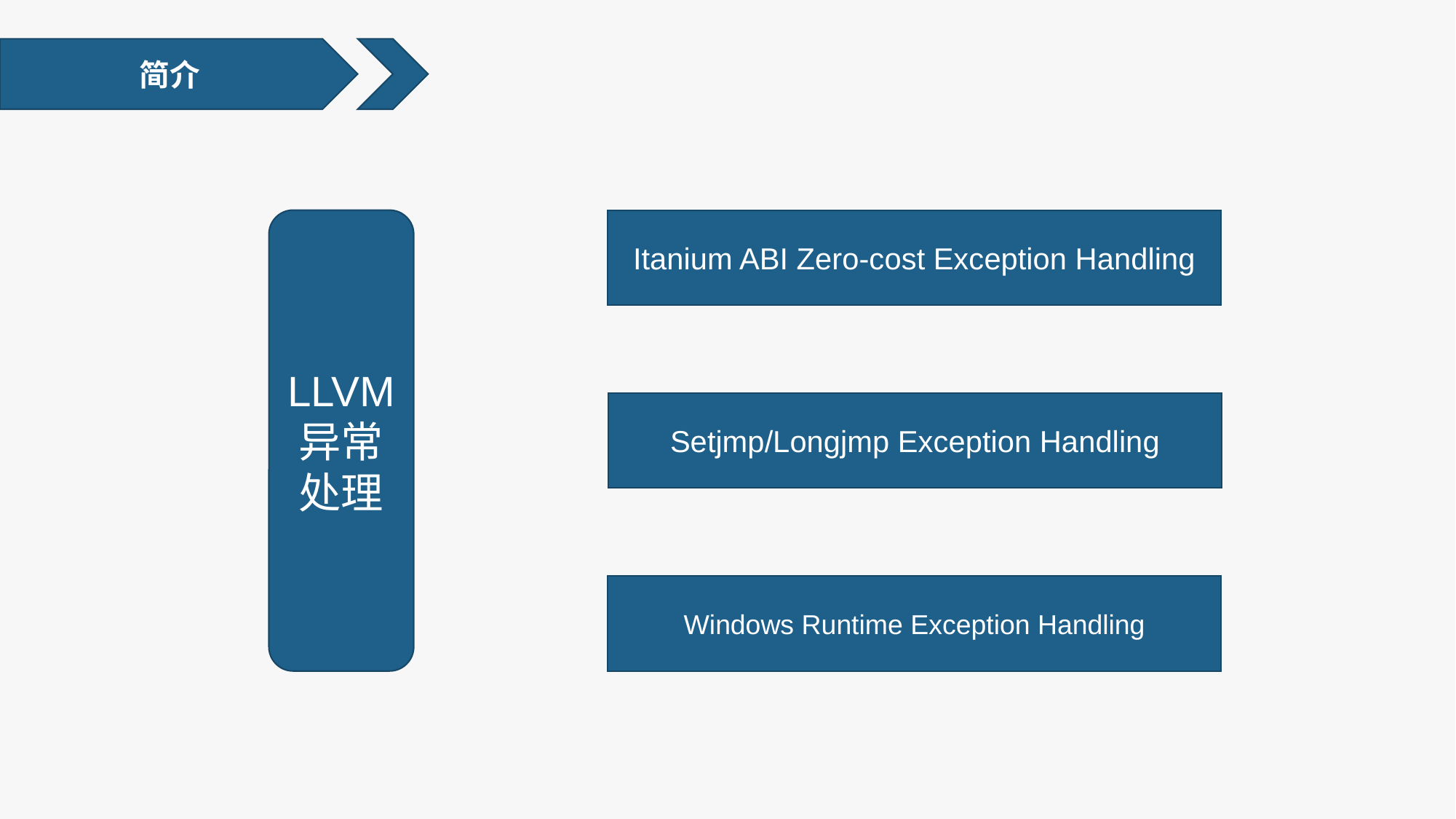

简介

LLVM
异常处理
Itanium ABI Zero-cost Exception Handling
Setjmp/Longjmp Exception Handling
Windows Runtime Exception Handling